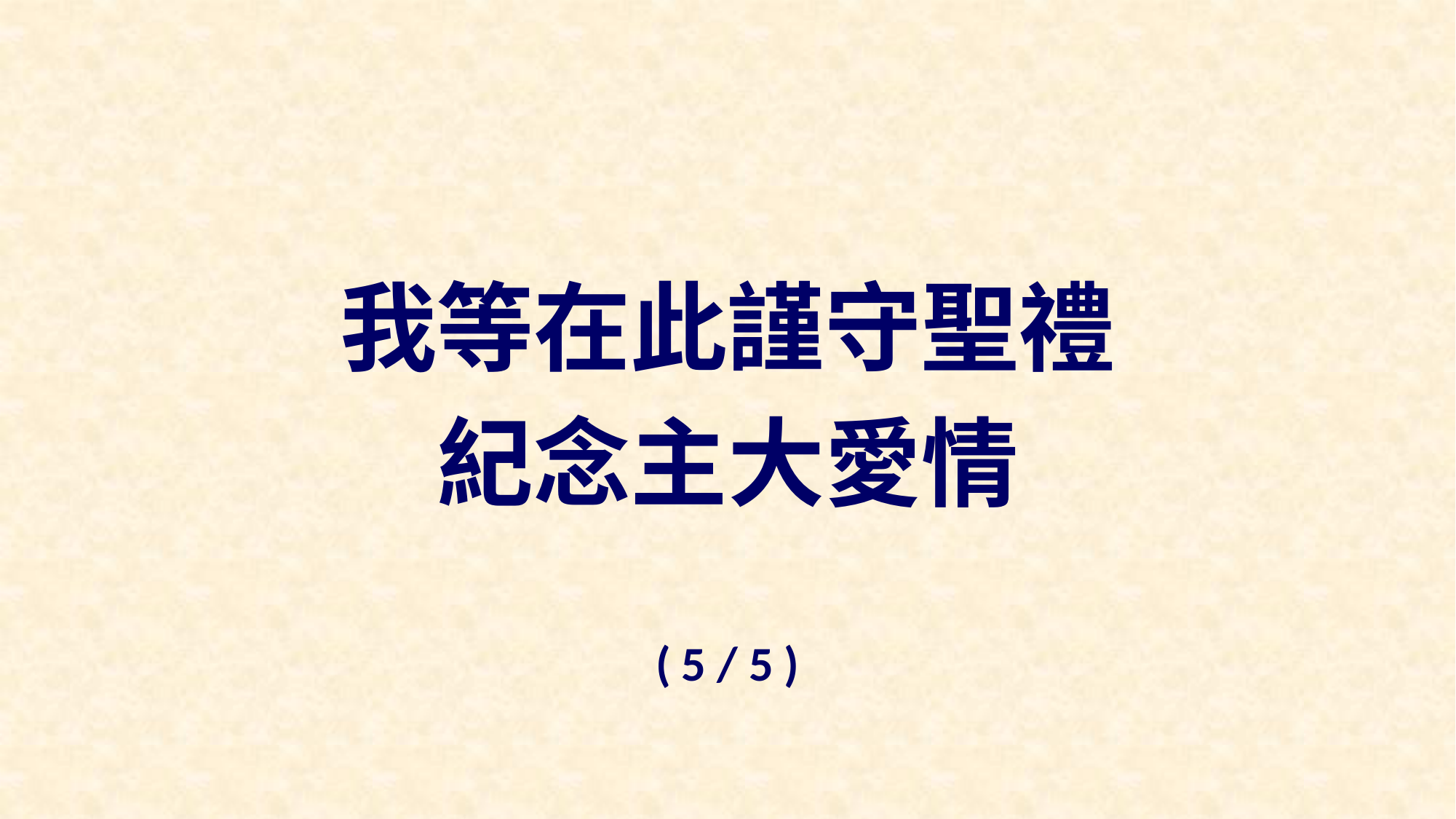

我等在此謹守聖禮
紀念主大愛情
( 5 / 5 )